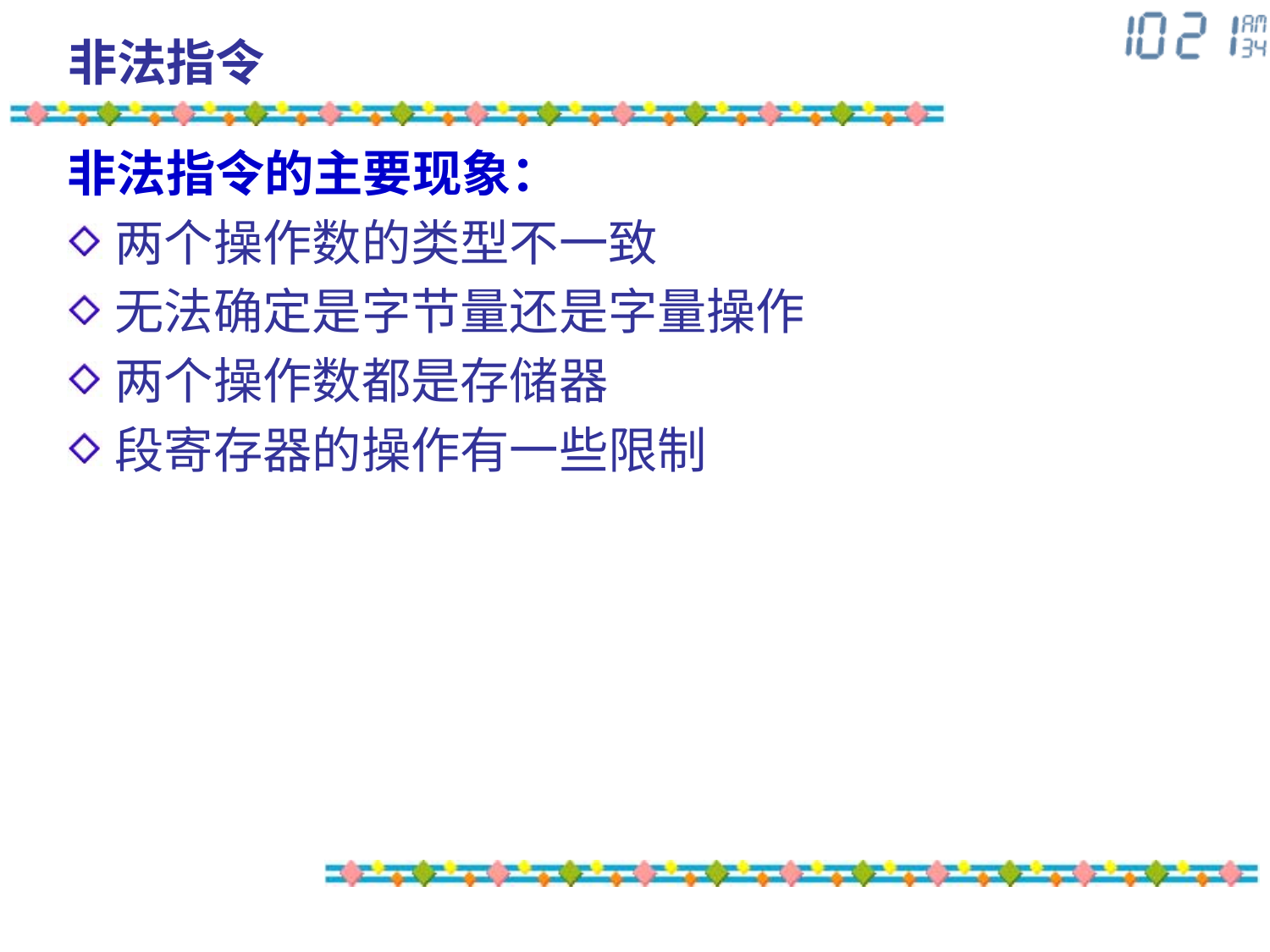

# 非法指令
非法指令的主要现象：
两个操作数的类型不一致
无法确定是字节量还是字量操作
两个操作数都是存储器
段寄存器的操作有一些限制